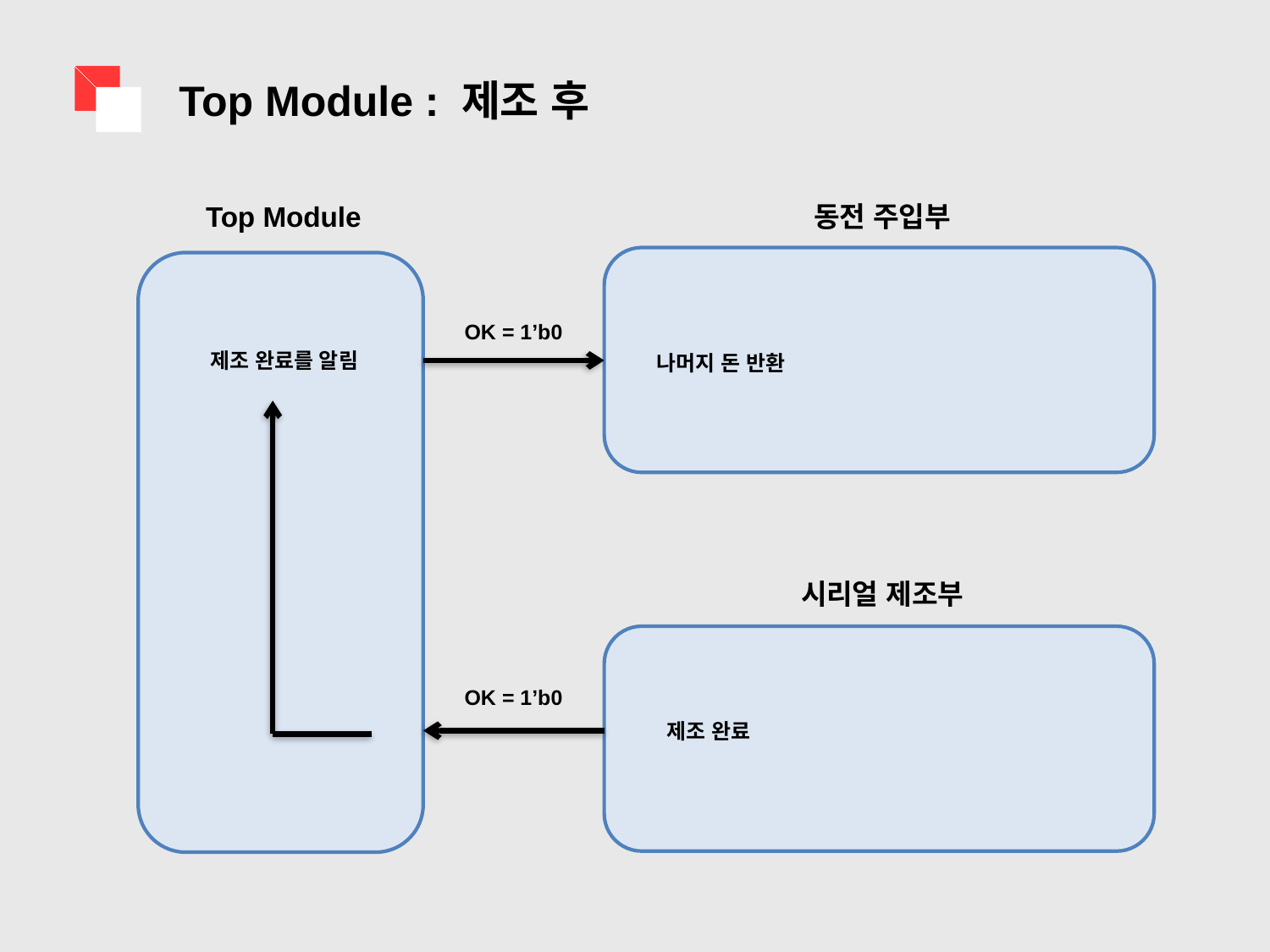

Top Module : 제조 후

Top Module

동전 주입부

OK = 1’b0
제조 완료를 알림
나머지 돈 반환

시리얼 제조부

OK = 1’b0

제조 완료